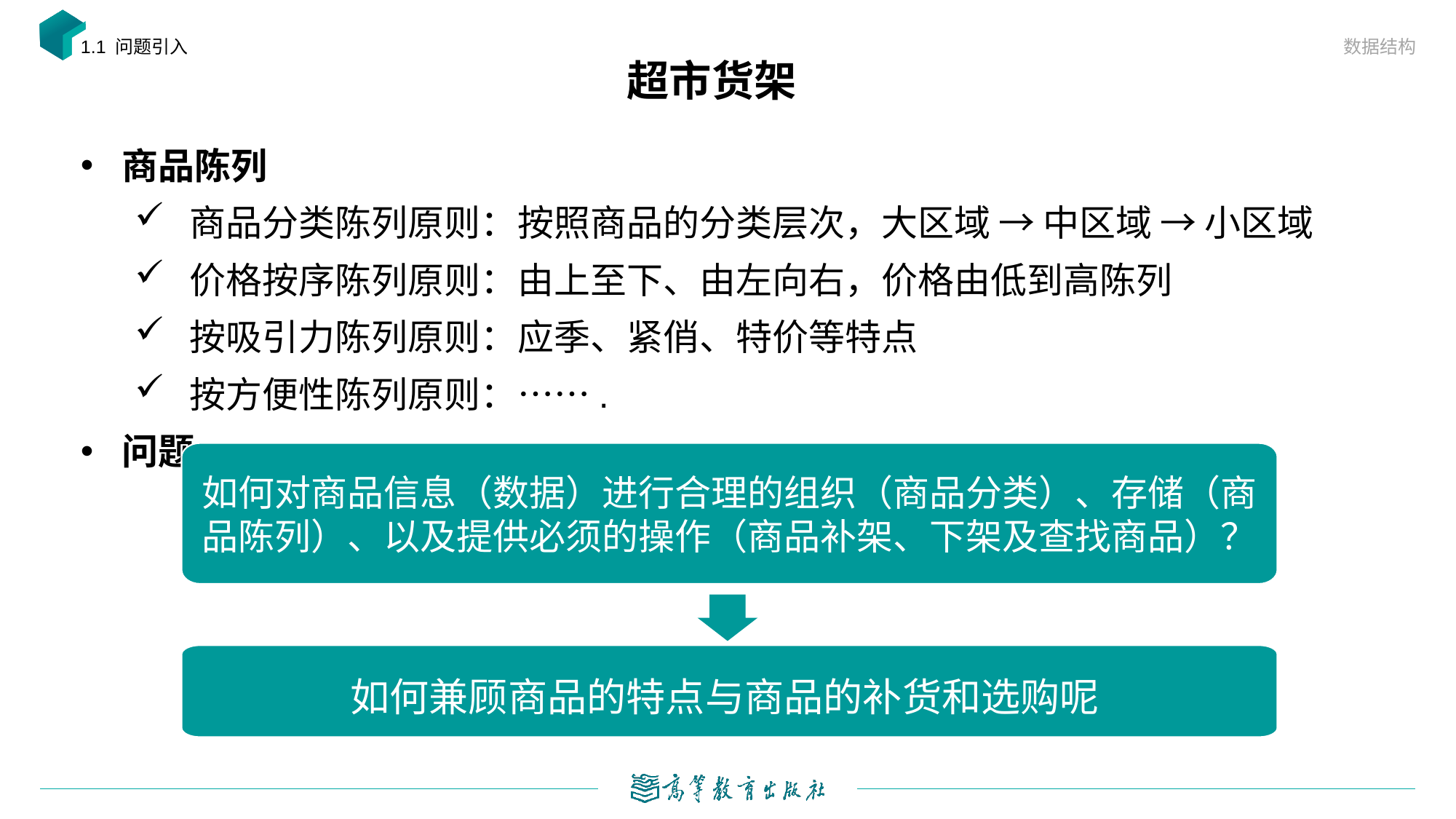

数据结构
1.1 问题引入
# 超市货架
商品陈列
商品分类陈列原则：按照商品的分类层次，大区域 → 中区域 → 小区域
价格按序陈列原则：由上至下、由左向右，价格由低到高陈列
按吸引力陈列原则：应季、紧俏、特价等特点
按方便性陈列原则：…….
问题

如何对商品信息（数据）进行合理的组织（商品分类）、存储（商品陈列）、以及提供必须的操作（商品补架、下架及查找商品）？

如何兼顾商品的特点与商品的补货和选购呢